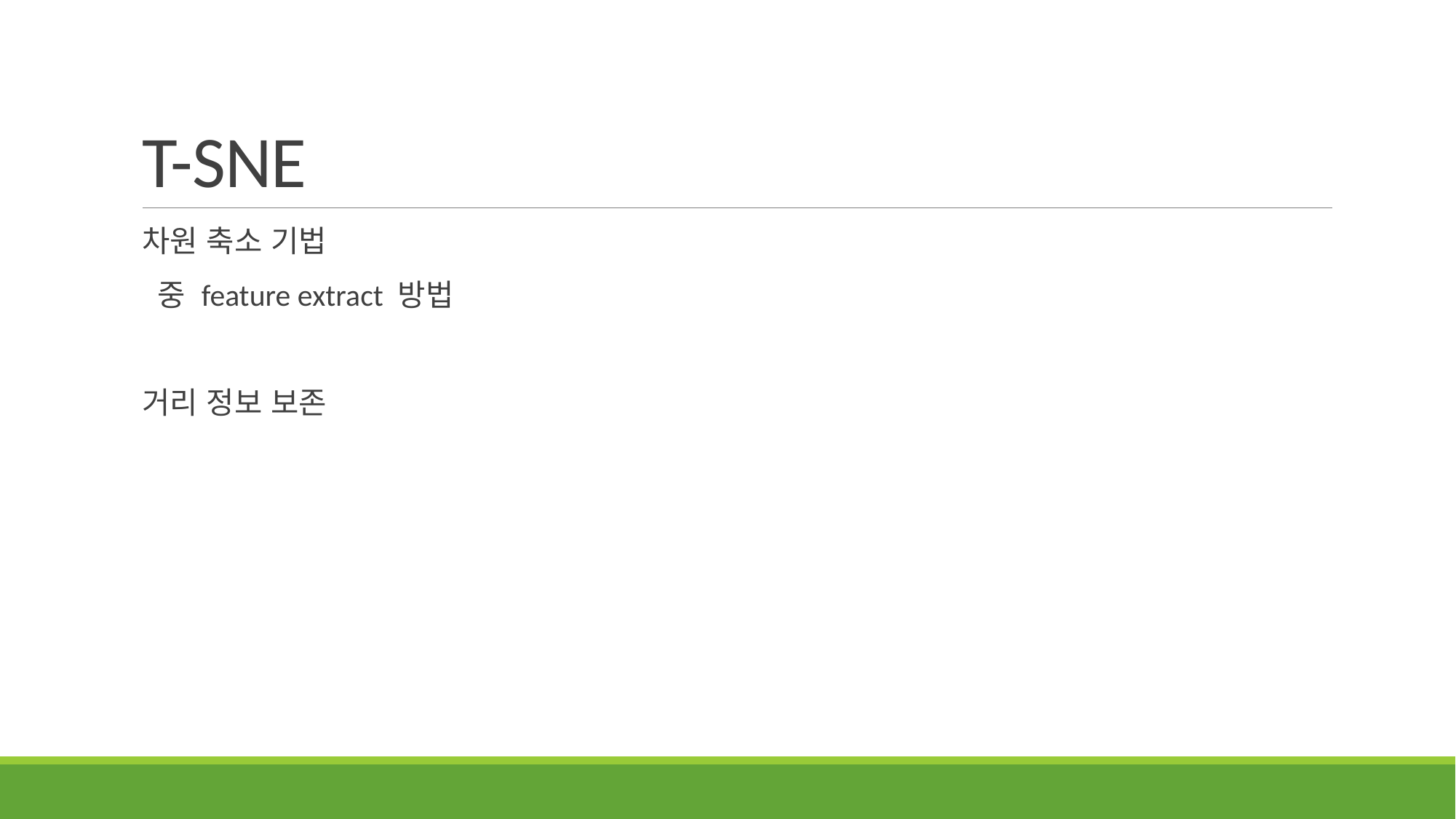

# T-SNE
차원 축소 기법
 중 feature extract 방법

거리 정보 보존